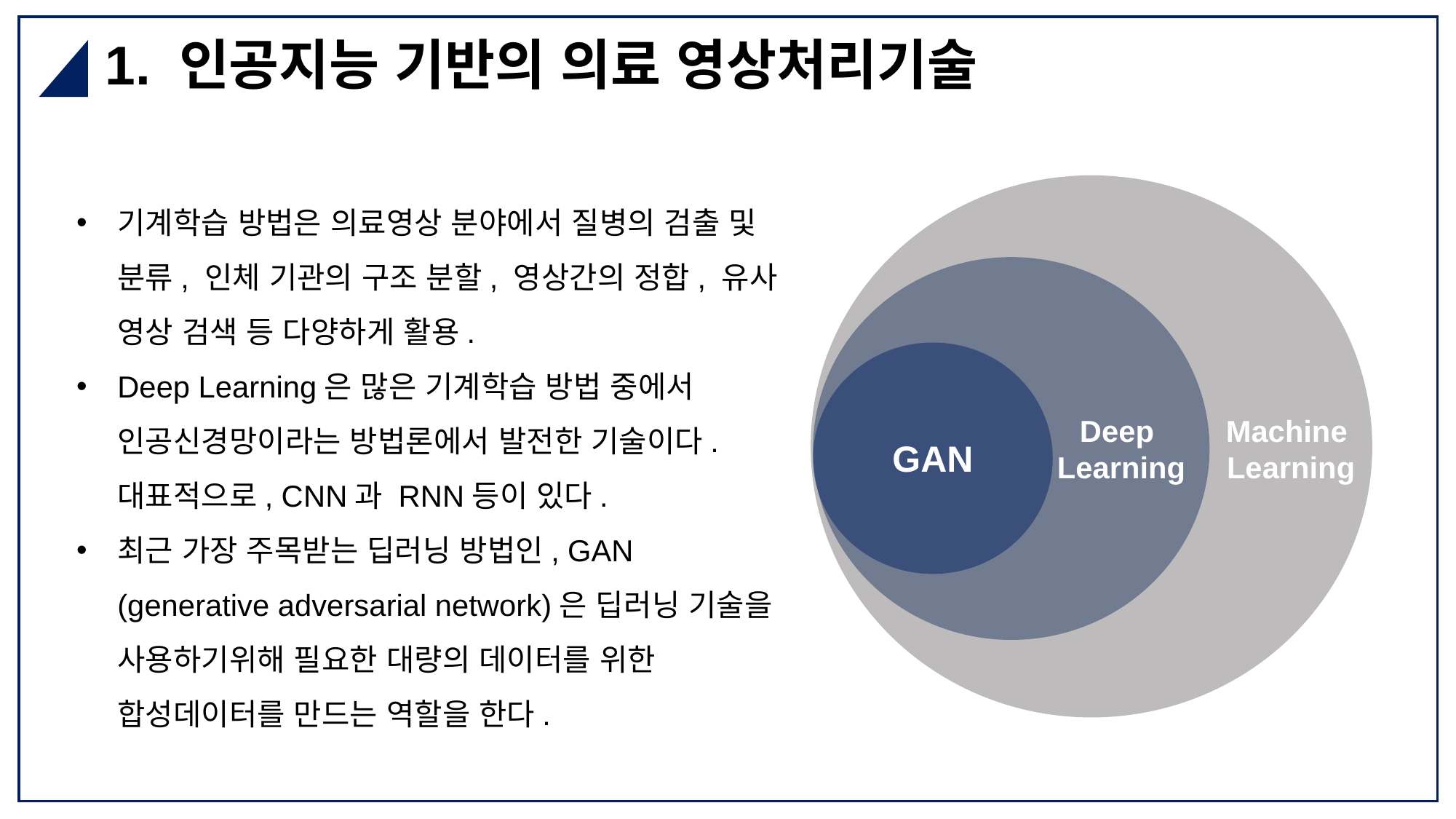

# 1. 인공지능 기반의 의료 영상처리기술

기계학습 방법은 의료영상 분야에서 질병의 검출 및 분류, 인체 기관의 구조 분할, 영상간의 정합, 유사 영상 검색 등 다양하게 활용.
Deep Learning은 많은 기계학습 방법 중에서 인공신경망이라는 방법론에서 발전한 기술이다. 대표적으로, CNN과 RNN등이 있다.
최근 가장 주목받는 딥러닝 방법인, GAN (generative adversarial network)은 딥러닝 기술을 사용하기위해 필요한 대량의 데이터를 위한 합성데이터를 만드는 역할을 한다.

Deep
Learning
Machine
Learning
GAN